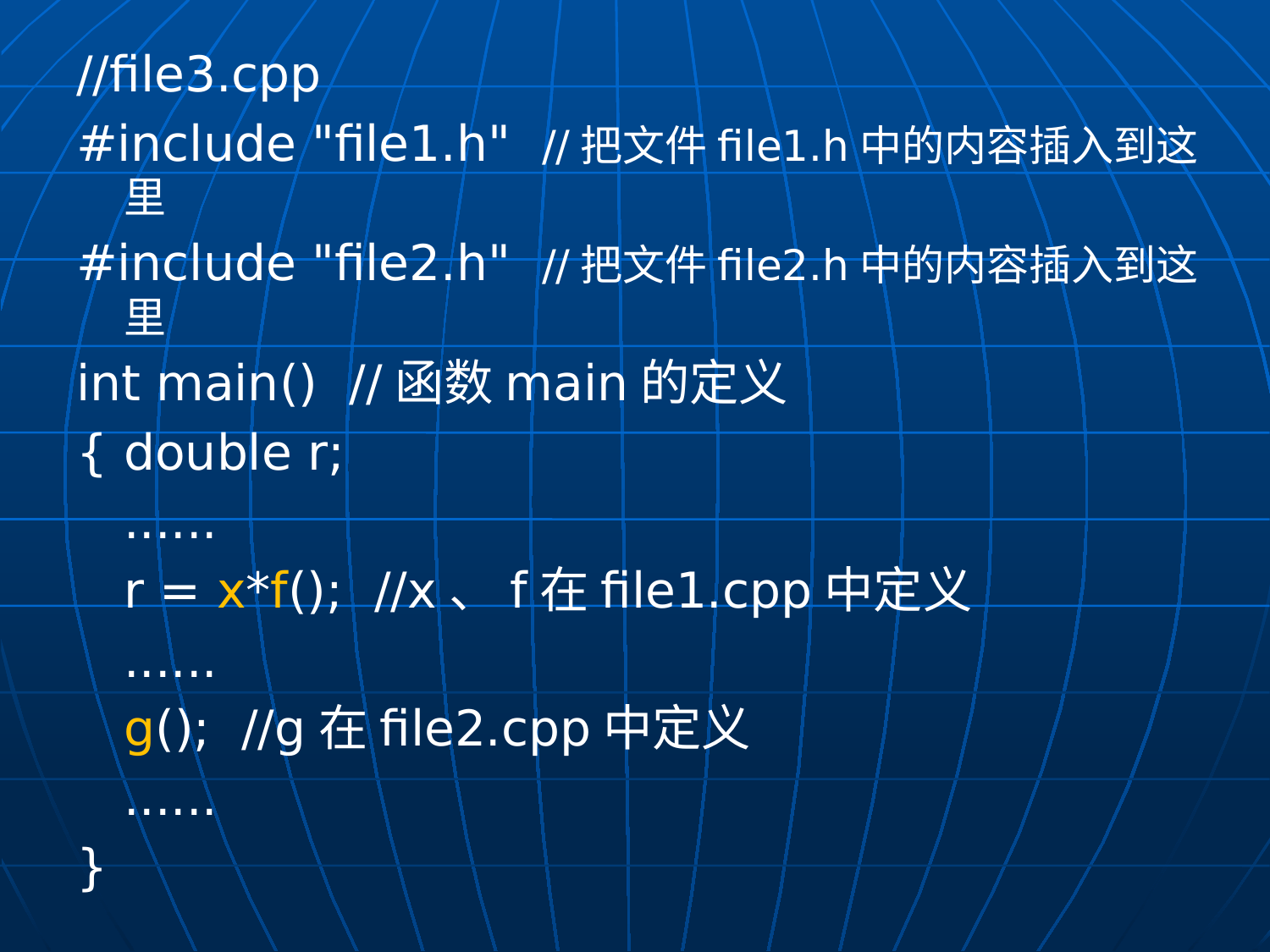

//file3.cpp
#include "file1.h"  //把文件file1.h中的内容插入到这里
#include "file2.h"  //把文件file2.h中的内容插入到这里
int main()  //函数main的定义
{	double r;
	......
	r = x*f();  //x、f在file1.cpp中定义
	......
	g();  //g在file2.cpp中定义
	......
}